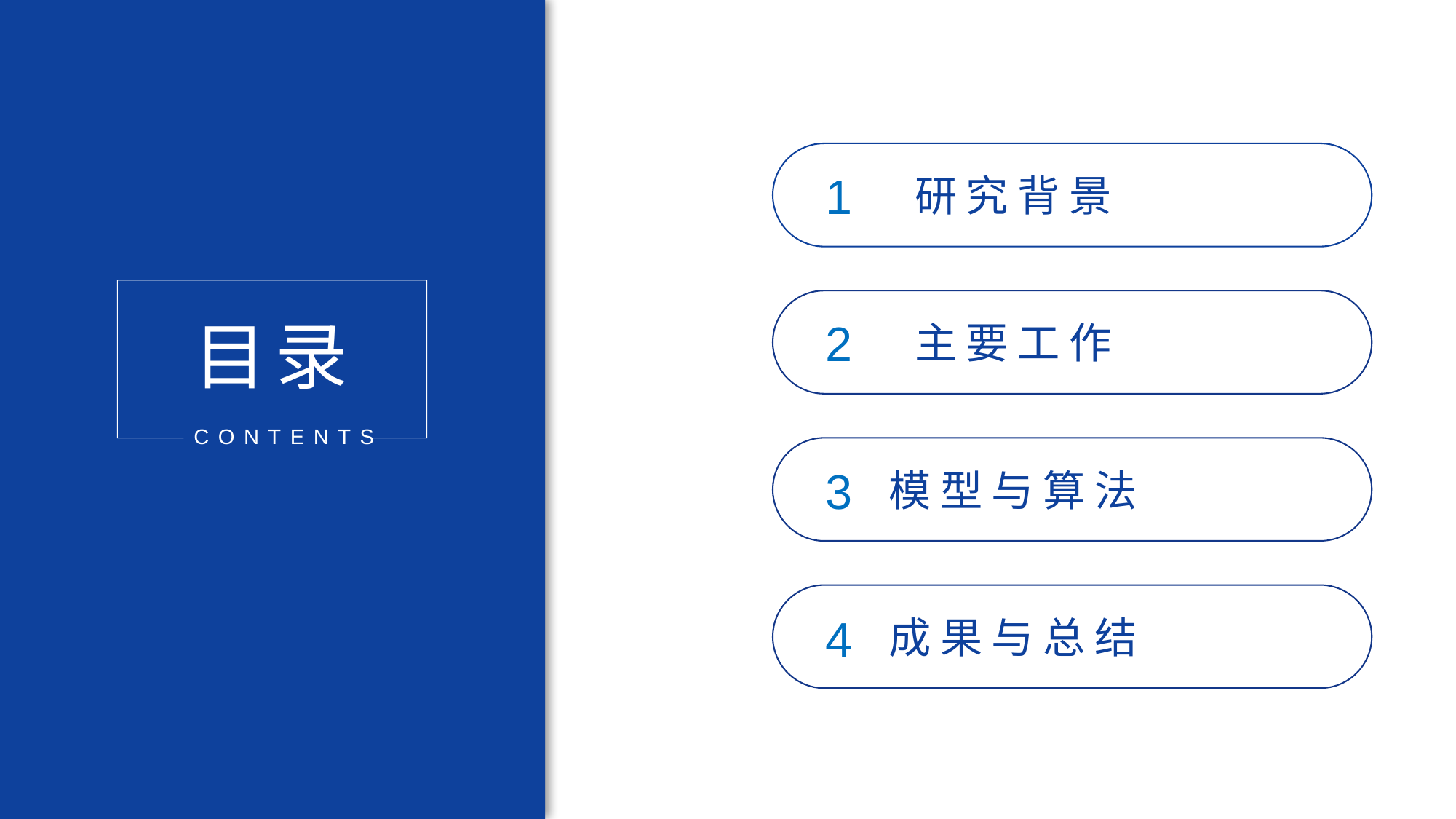

1

2

3

4
研究背景
主要工作
模型与算法
成果与总结

目录
CONTENTS